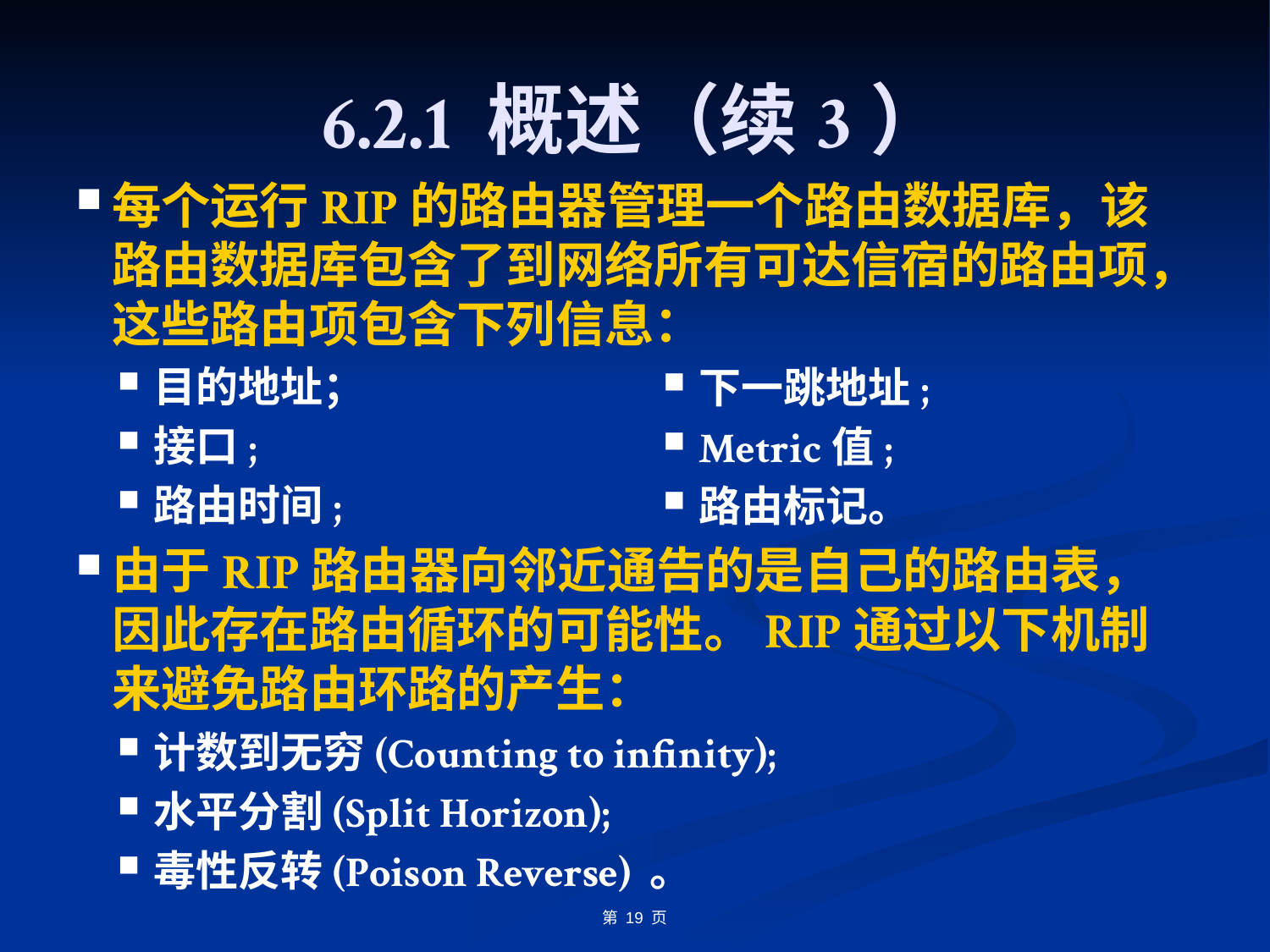

# 6.2.1 概述（续3）
每个运行RIP的路由器管理一个路由数据库，该路由数据库包含了到网络所有可达信宿的路由项，这些路由项包含下列信息：
目的地址；
接口;
路由时间;
由于RIP路由器向邻近通告的是自己的路由表，因此存在路由循环的可能性。RIP通过以下机制来避免路由环路的产生：
计数到无穷(Counting to infinity);
水平分割(Split Horizon);
毒性反转(Poison Reverse) 。

下一跳地址;
Metric值;
路由标记。
第 19 页